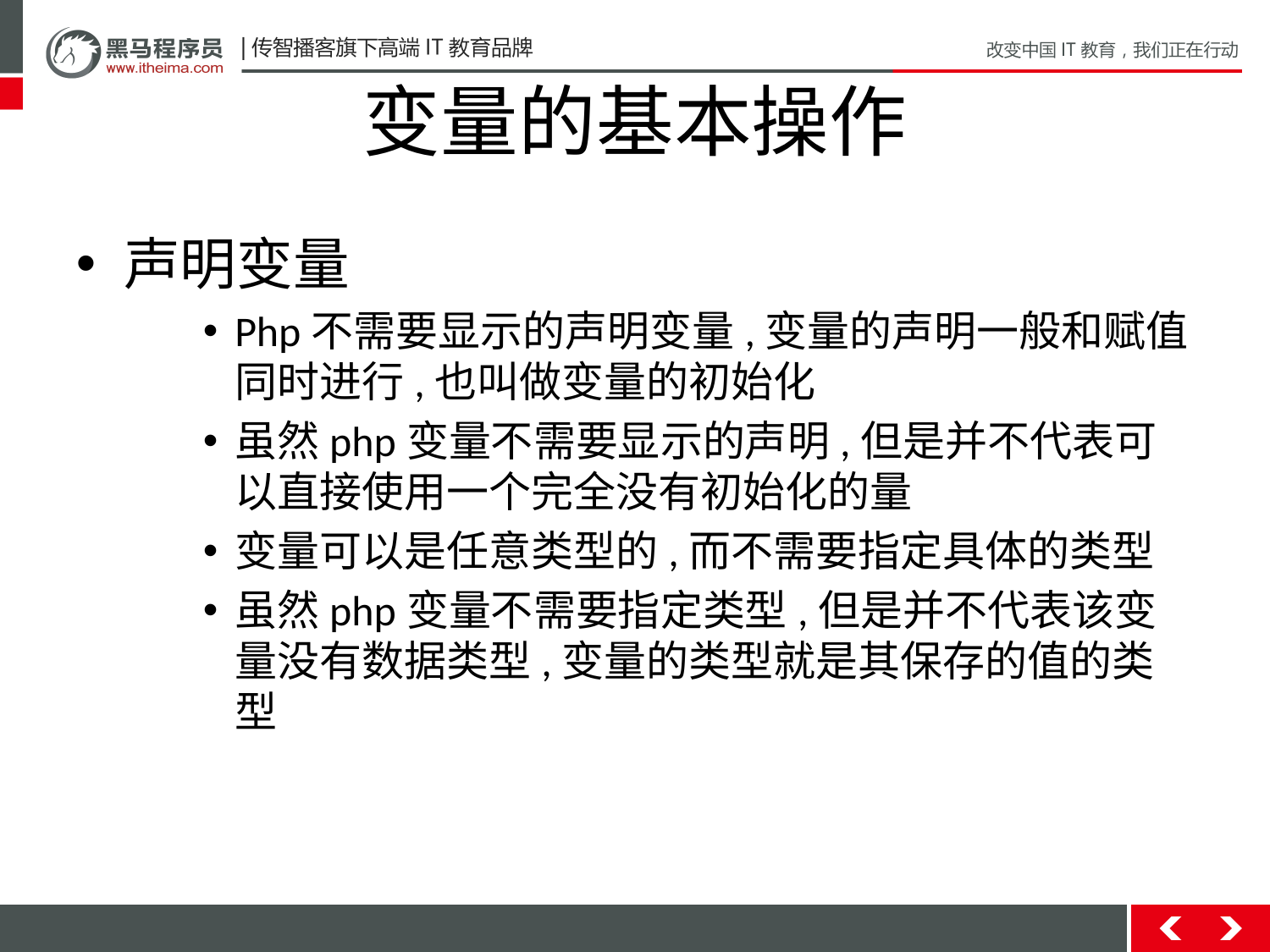

# 变量的基本操作
声明变量
Php不需要显示的声明变量,变量的声明一般和赋值同时进行,也叫做变量的初始化
虽然php变量不需要显示的声明,但是并不代表可以直接使用一个完全没有初始化的量
变量可以是任意类型的,而不需要指定具体的类型
虽然php变量不需要指定类型,但是并不代表该变量没有数据类型,变量的类型就是其保存的值的类型